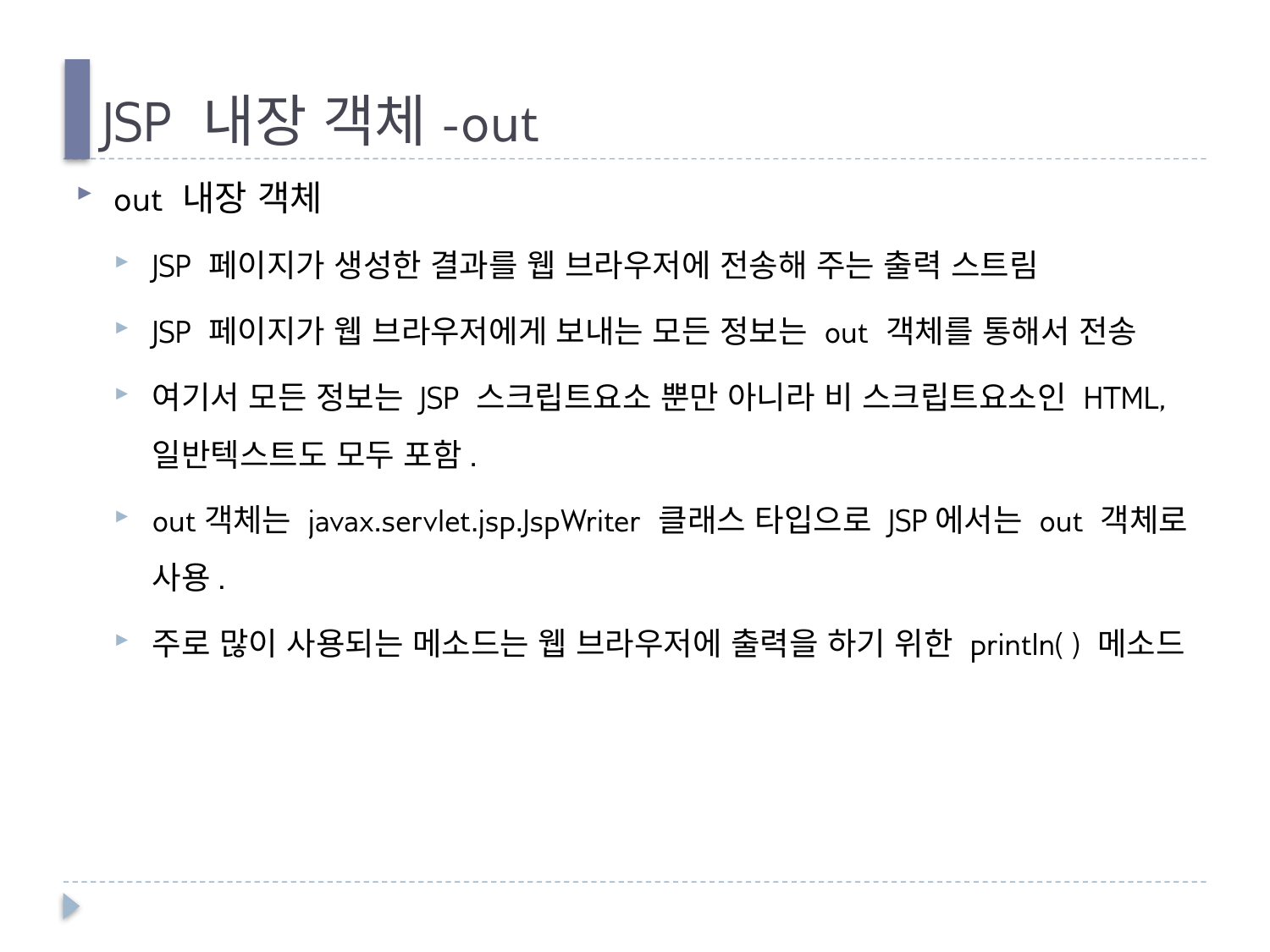

# JSP 내장 객체-out
out 내장 객체
JSP 페이지가 생성한 결과를 웹 브라우저에 전송해 주는 출력 스트림
JSP 페이지가 웹 브라우저에게 보내는 모든 정보는 out 객체를 통해서 전송
여기서 모든 정보는 JSP 스크립트요소 뿐만 아니라 비 스크립트요소인 HTML, 일반텍스트도 모두 포함.
out객체는 javax.servlet.jsp.JspWriter 클래스 타입으로 JSP에서는 out 객체로 사용.
주로 많이 사용되는 메소드는 웹 브라우저에 출력을 하기 위한 println( ) 메소드